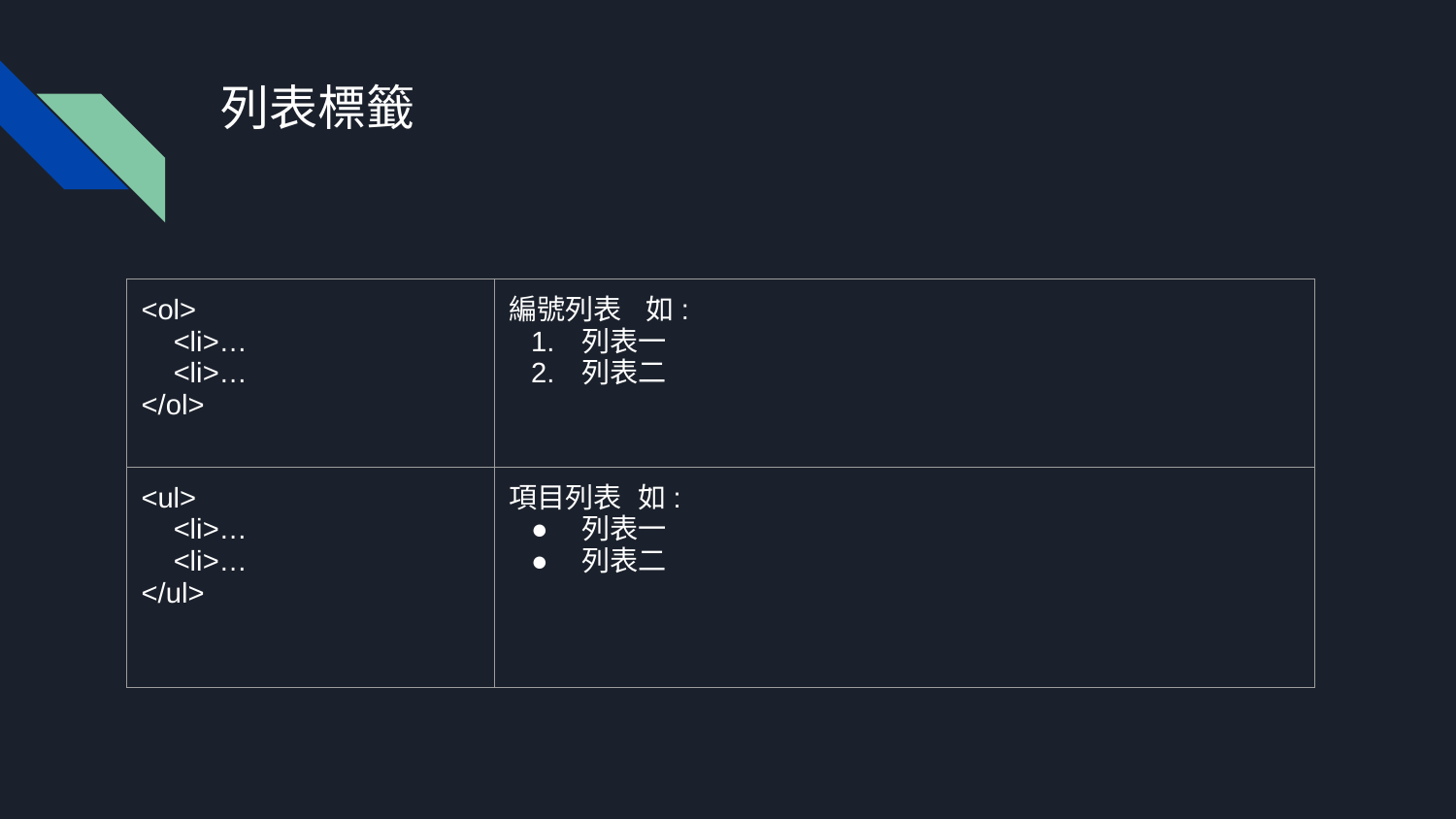

# 列表標籤

| <ol> <li>… <li>… </ol> | 編號列表 如: 列表一 列表二 |
| --- | --- |
| <ul> <li>… <li>… </ul> | 項目列表 如: 列表一 列表二 |